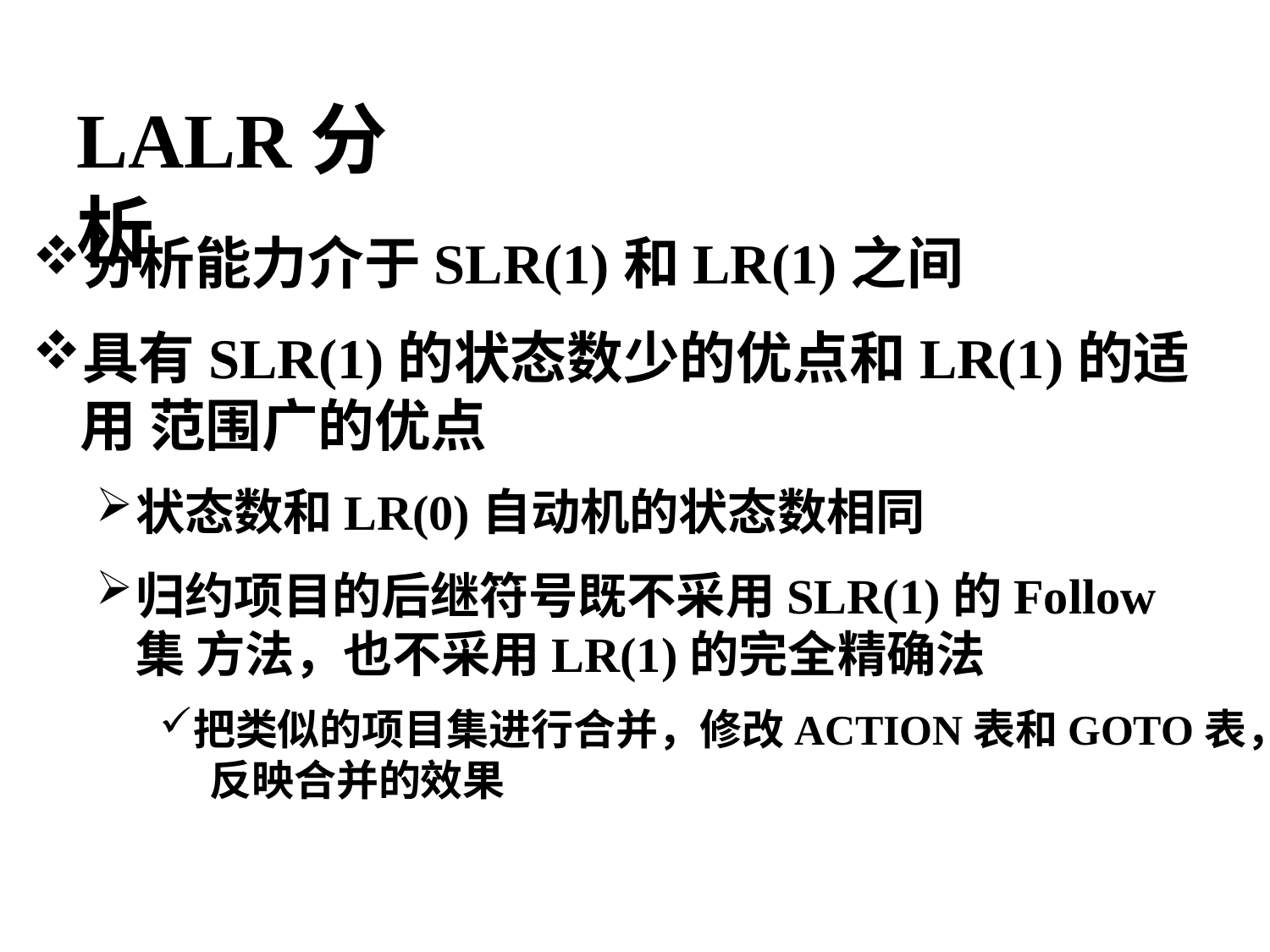

# LALR分析
分析能力介于SLR(1)和LR(1)之间
具有SLR(1)的状态数少的优点和LR(1)的适用 范围广的优点
状态数和LR(0)自动机的状态数相同
归约项目的后继符号既不采用SLR(1)的Follow集 方法，也不采用LR(1)的完全精确法
把类似的项目集进行合并，修改ACTION表和GOTO表，  反映合并的效果